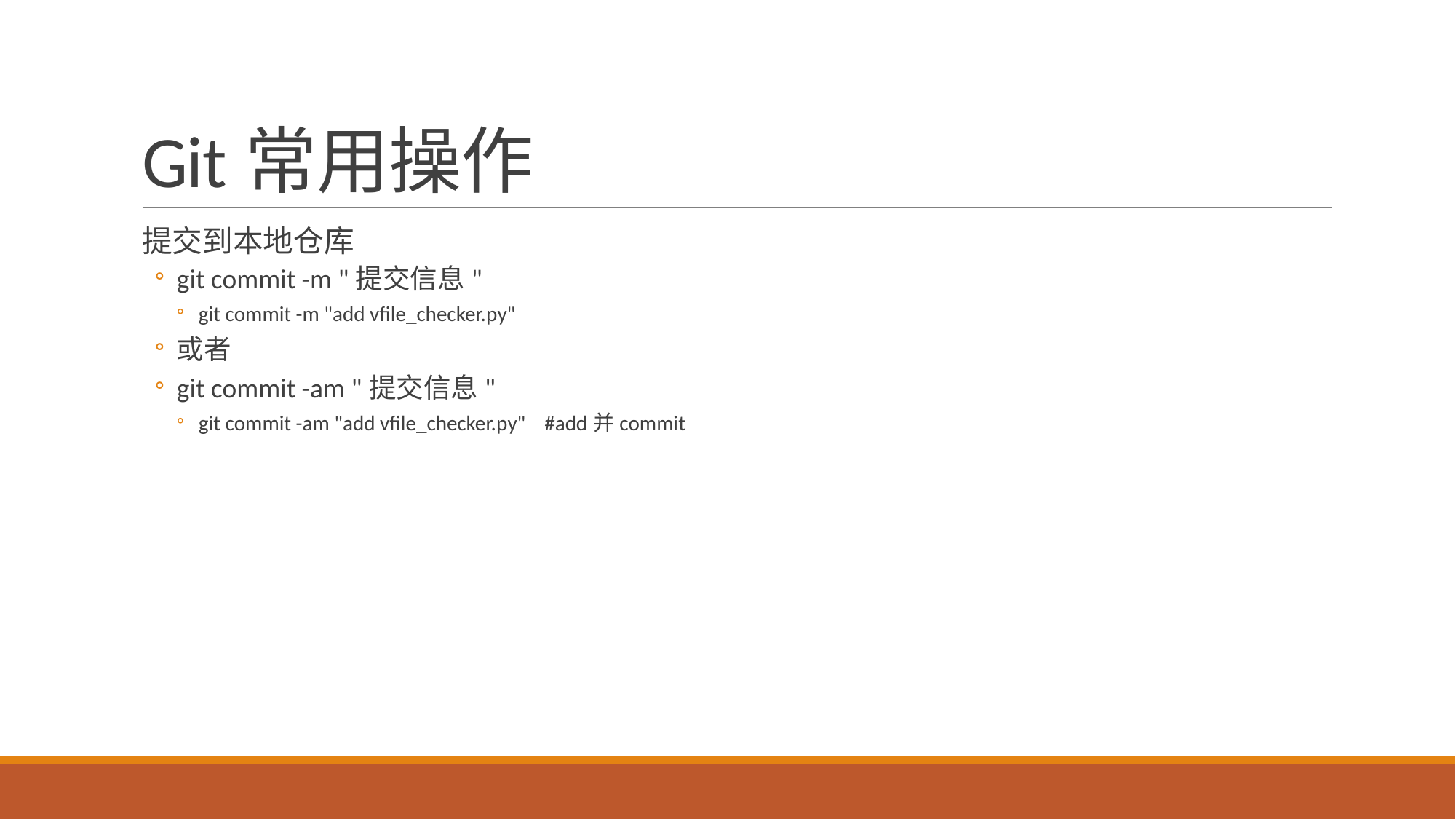

# Git常用操作
提交到本地仓库
git commit -m "提交信息"
git commit -m "add vfile_checker.py"
或者
git commit -am "提交信息"
git commit -am "add vfile_checker.py"    #add并commit